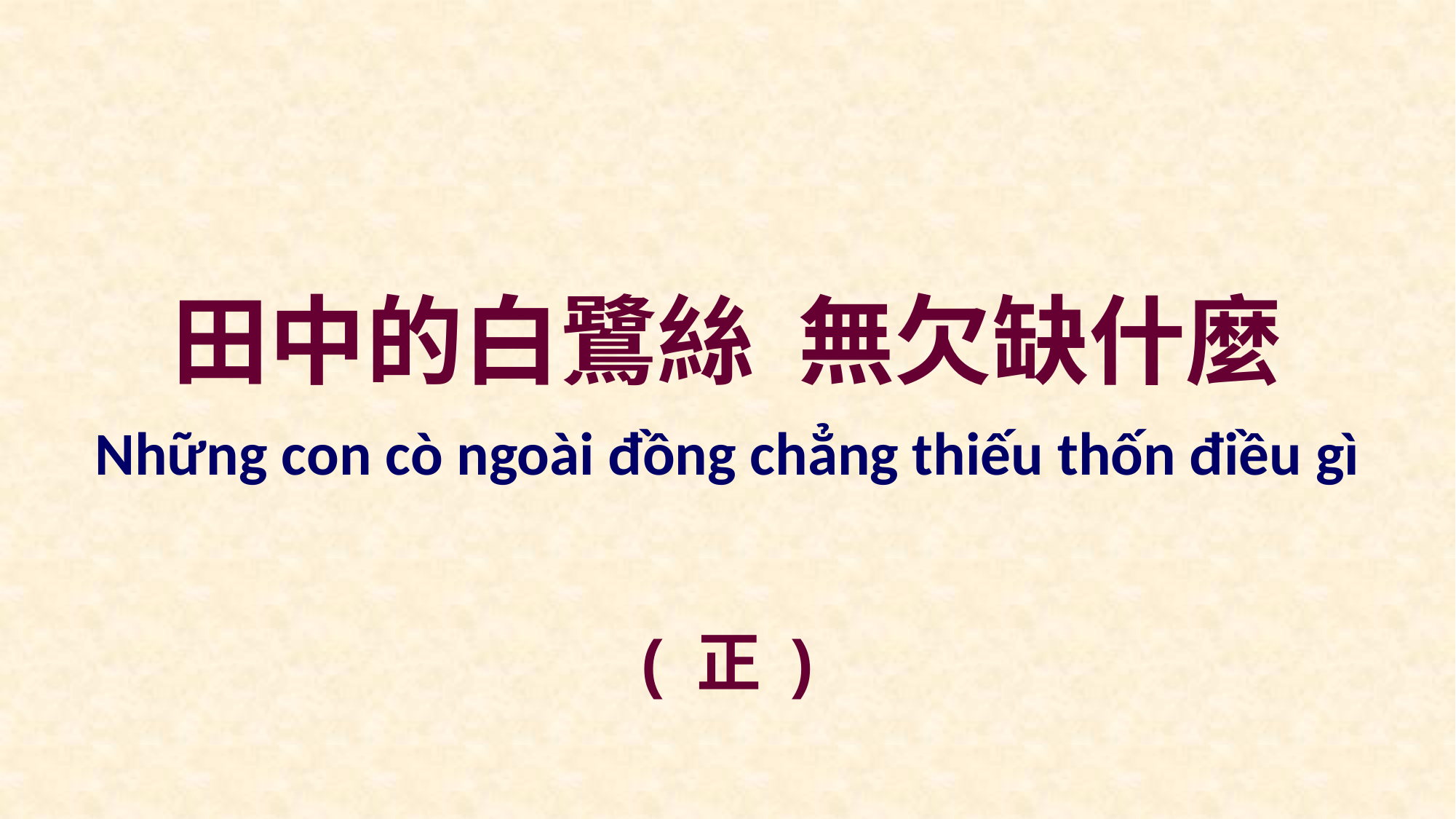

田中的白鷺絲  無欠缺什麼
Những con cò ngoài đồng chẳng thiếu thốn điều gì
( 正 )